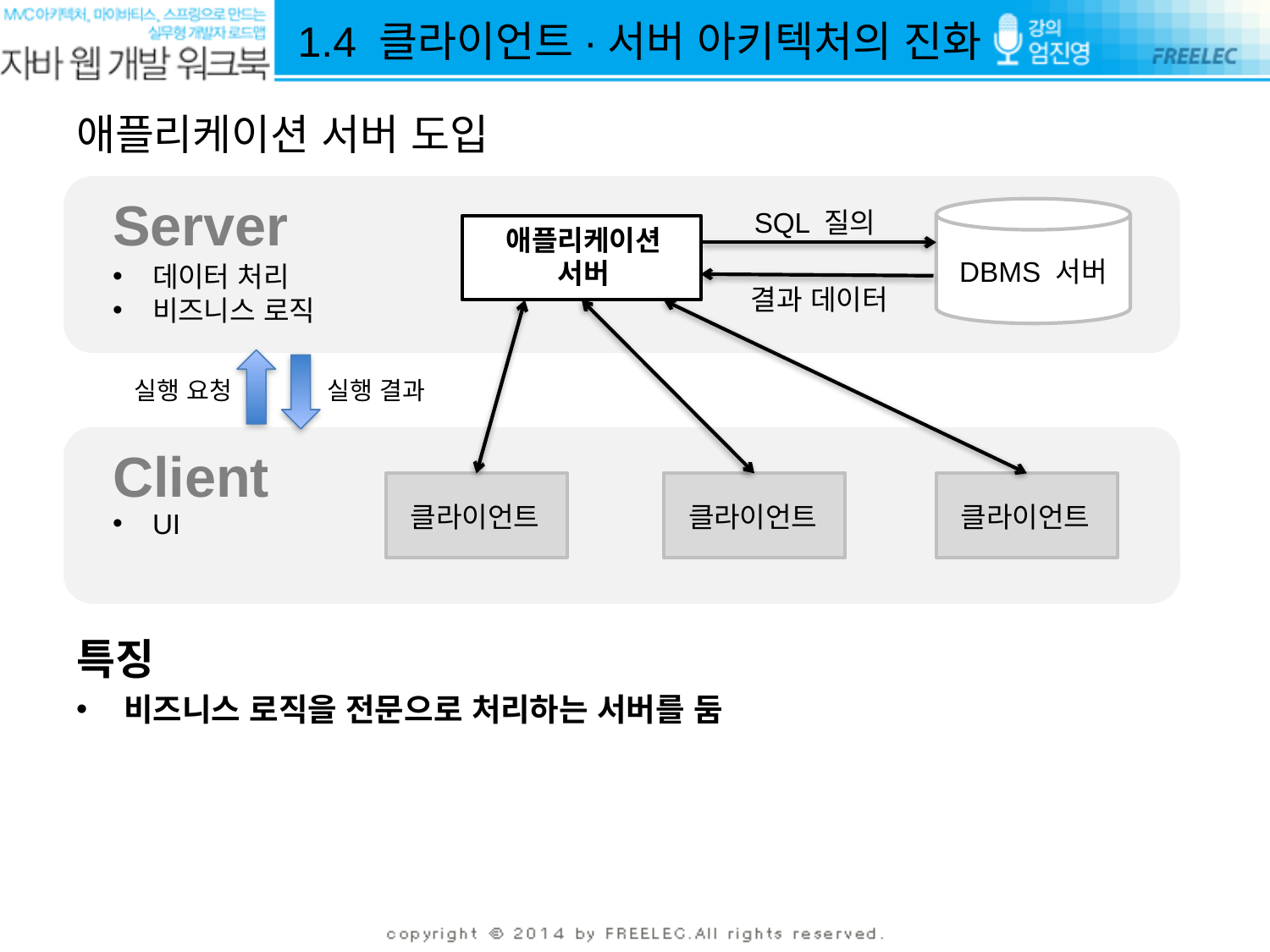

1.4 클라이언트·서버 아키텍처의 진화
애플리케이션 서버 도입

Server
SQL 질의

DBMS 서버

애플리케이션
서버
데이터 처리
비즈니스 로직
결과 데이터

실행 요청
실행 결과

Client

클라이언트

클라이언트

클라이언트
UI
특징
비즈니스 로직을 전문으로 처리하는 서버를 둠